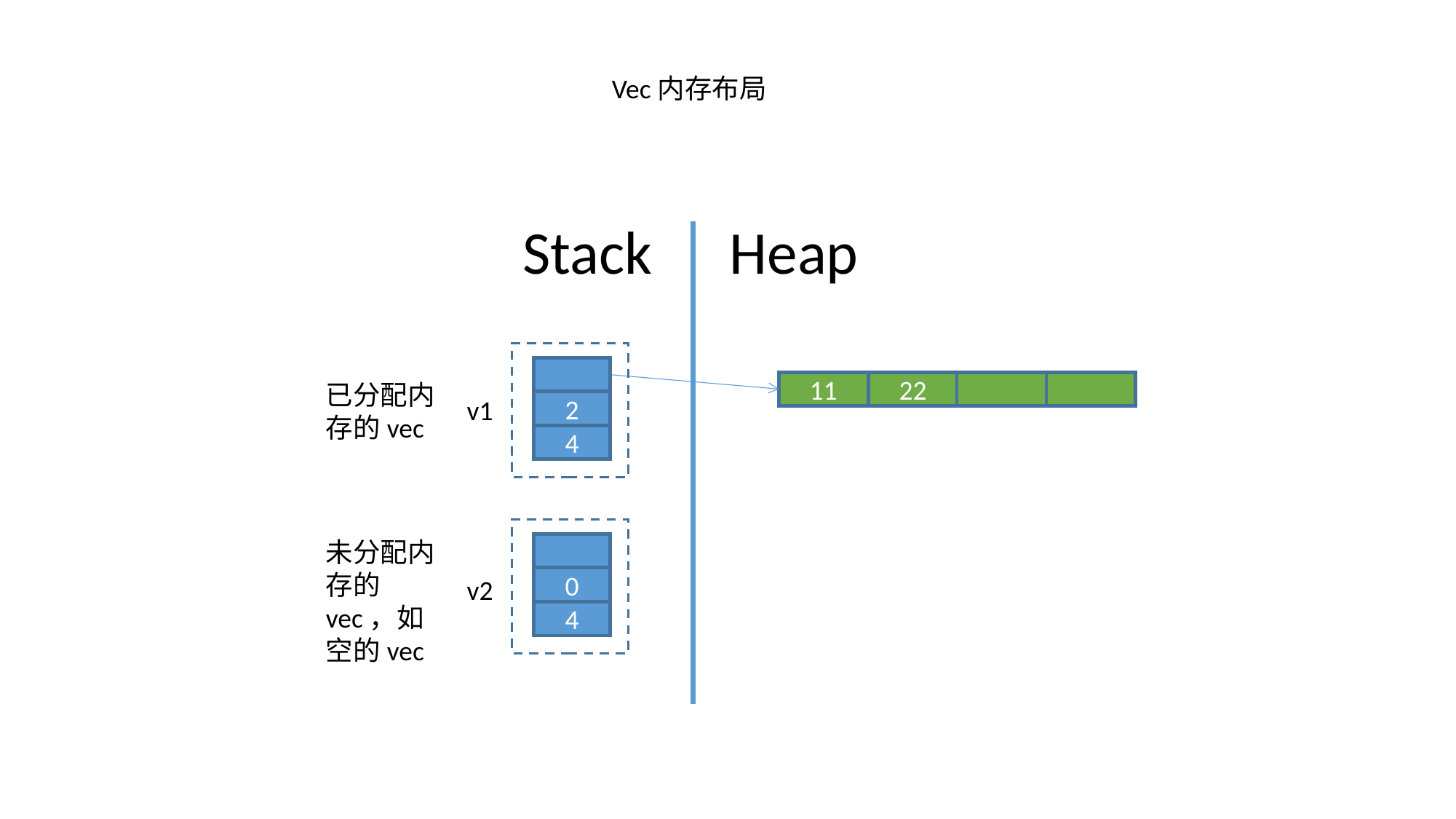

Vec内存布局
Stack
Heap

2
4
已分配内存的vec
11
22

v1

0
4
未分配内存的vec，如空的vec
v2